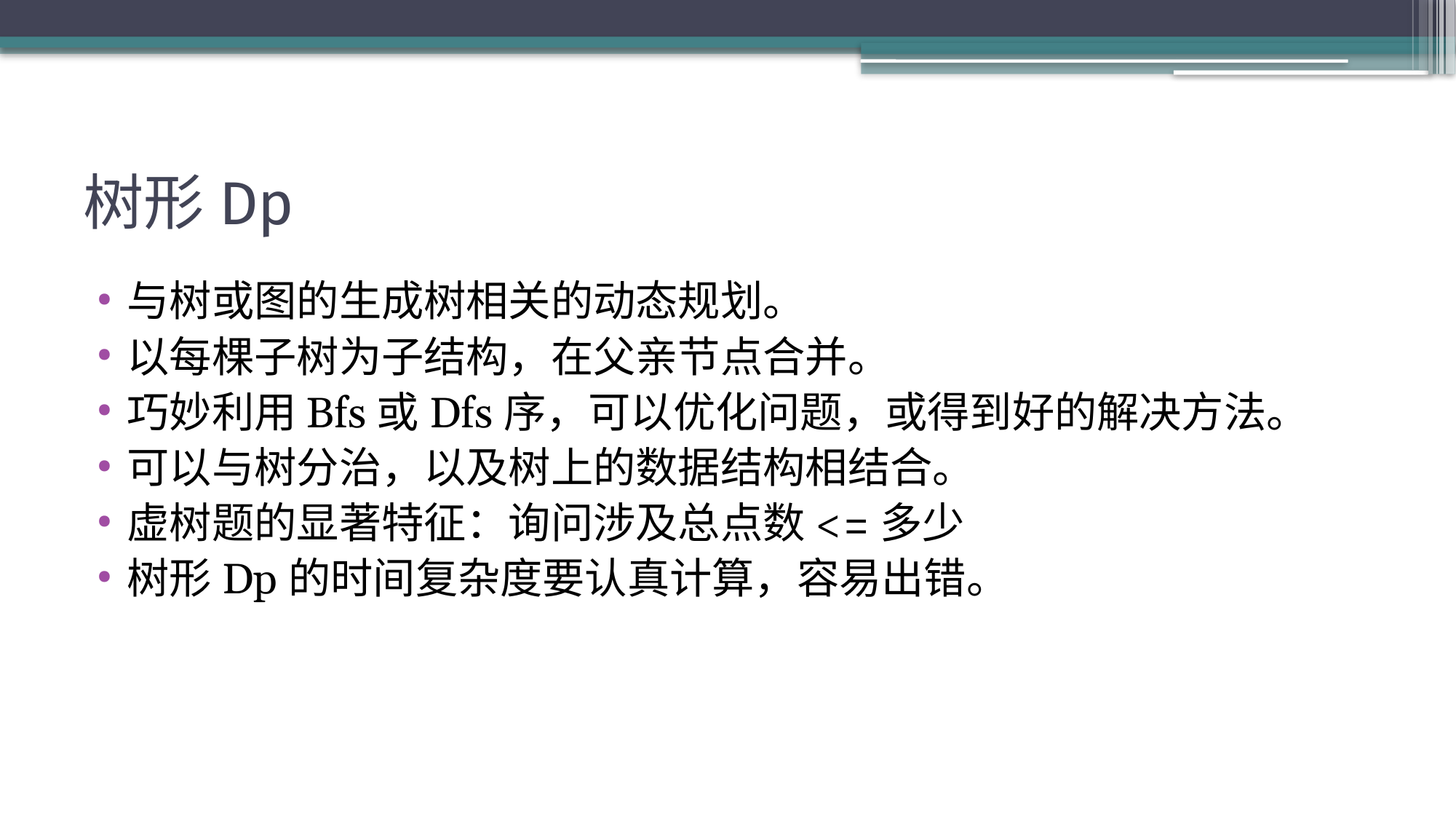

# 树形Dp
与树或图的生成树相关的动态规划。
以每棵子树为子结构，在父亲节点合并。
巧妙利用Bfs或Dfs序，可以优化问题，或得到好的解决方法。
可以与树分治，以及树上的数据结构相结合。
虚树题的显著特征：询问涉及总点数<=多少
树形Dp的时间复杂度要认真计算，容易出错。